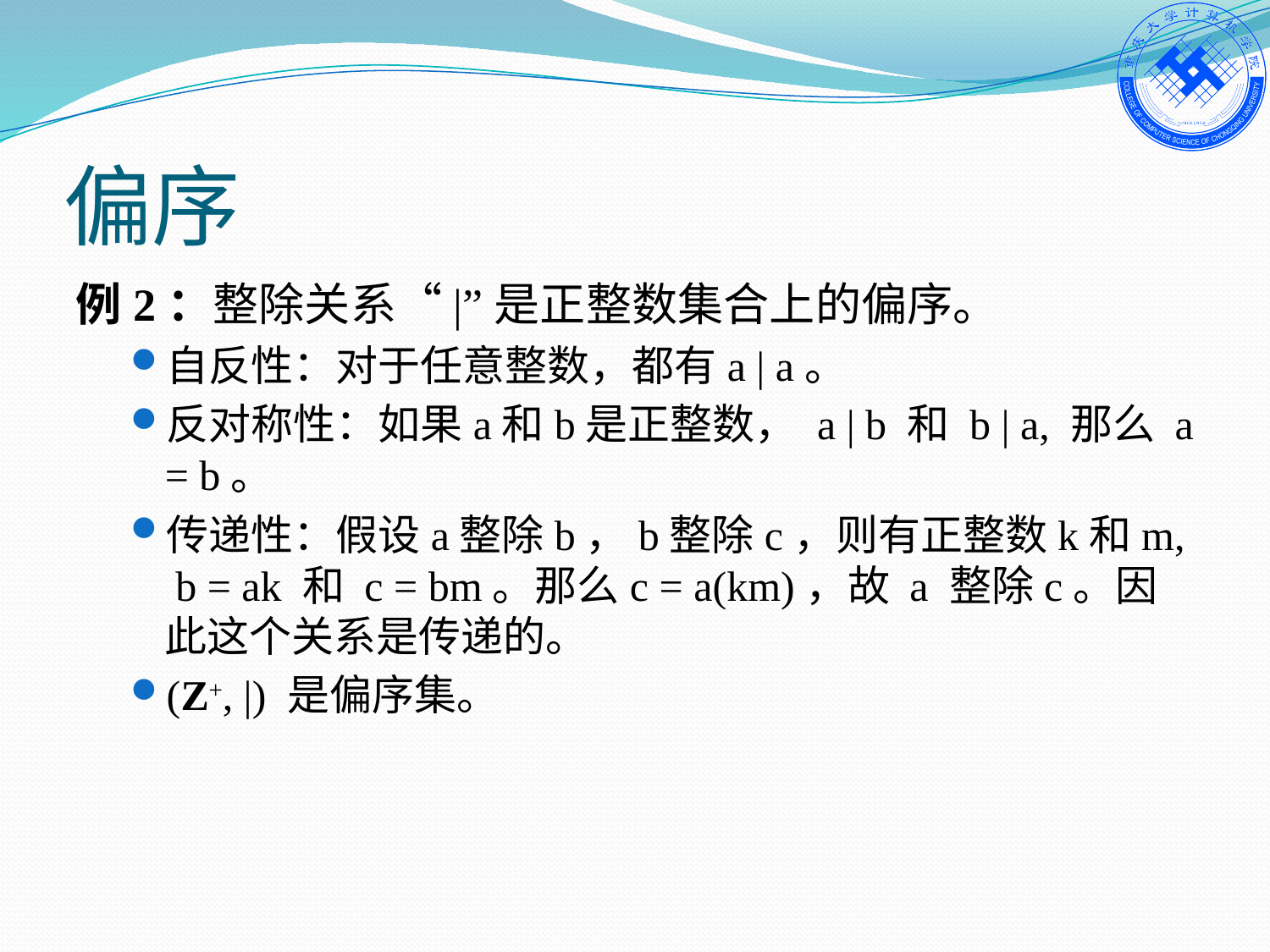

# 偏序
例2：整除关系“|”是正整数集合上的偏序。
自反性：对于任意整数，都有a | a。
反对称性：如果a和b是正整数， a | b 和 b | a, 那么 a = b。
传递性：假设a整除b，b整除c，则有正整数k和m,  b = ak 和 c = bm。那么c = a(km)，故 a 整除c。因此这个关系是传递的。
(Z+, |) 是偏序集。